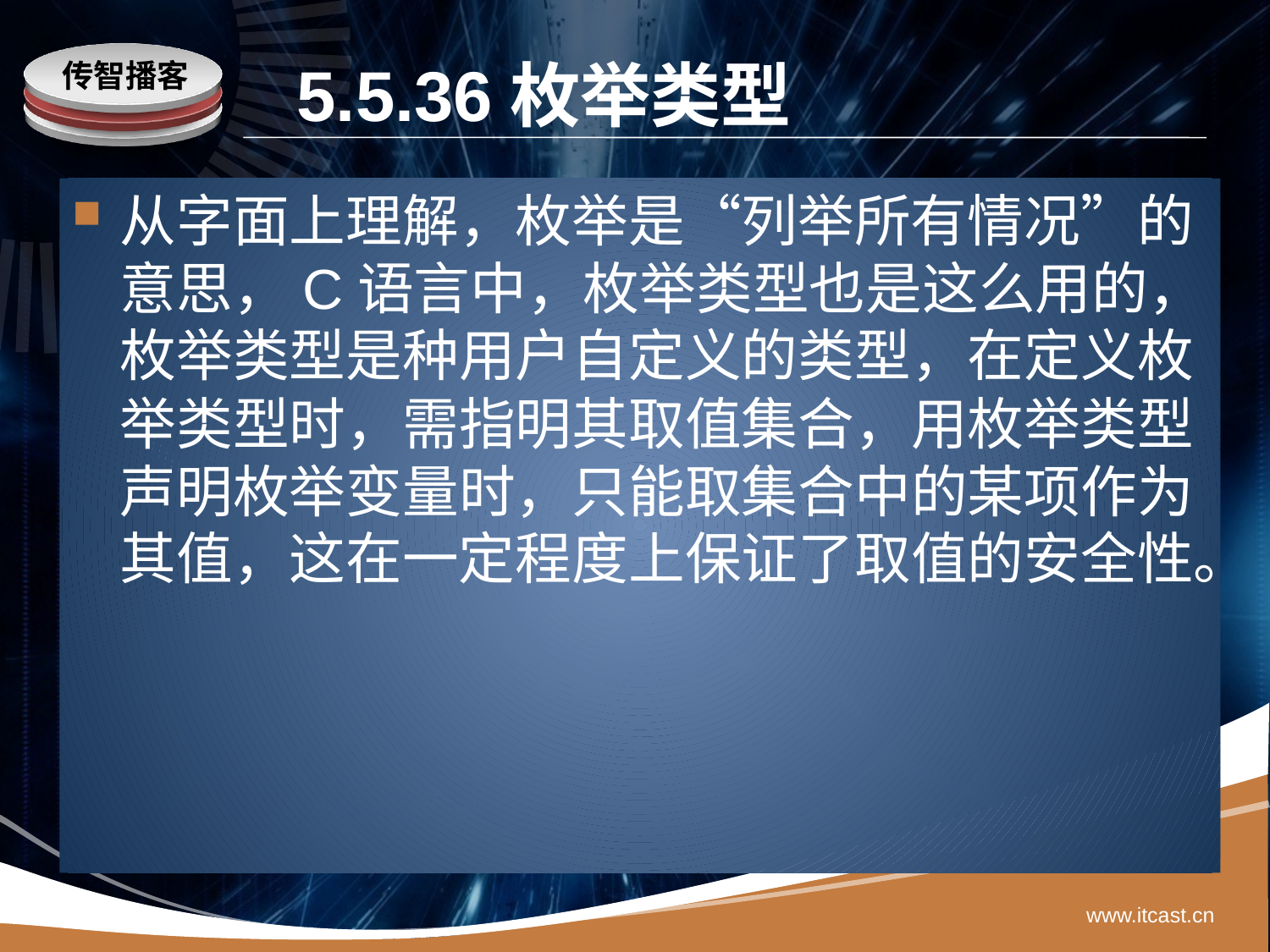

# 5.5.36枚举类型
从字面上理解，枚举是“列举所有情况”的意思，C语言中，枚举类型也是这么用的，枚举类型是种用户自定义的类型，在定义枚举类型时，需指明其取值集合，用枚举类型声明枚举变量时，只能取集合中的某项作为其值，这在一定程度上保证了取值的安全性。
www.itcast.cn